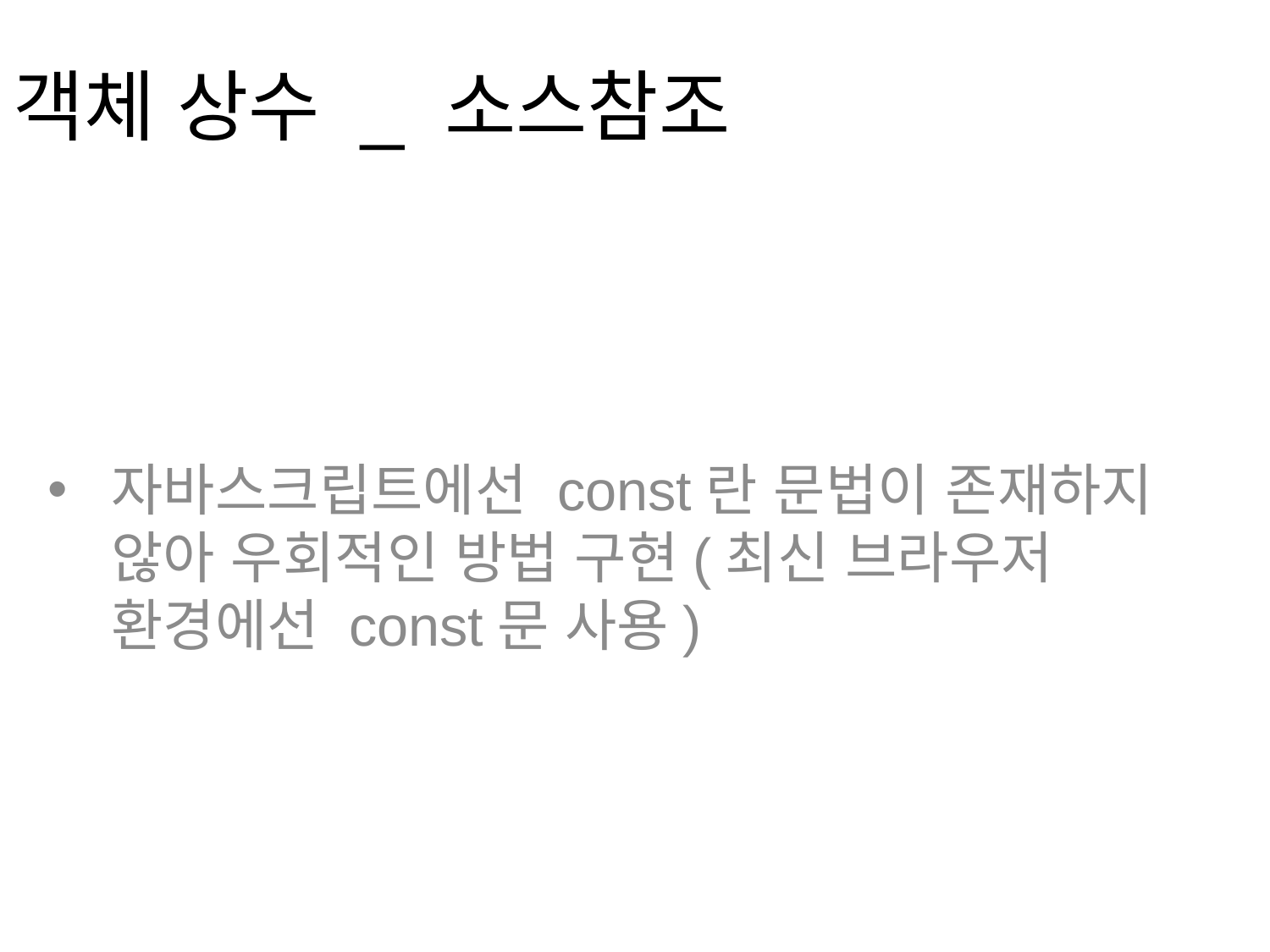

# 객체 상수 _ 소스참조
자바스크립트에선 const란 문법이 존재하지 않아 우회적인 방법 구현(최신 브라우저 환경에선 const문 사용)